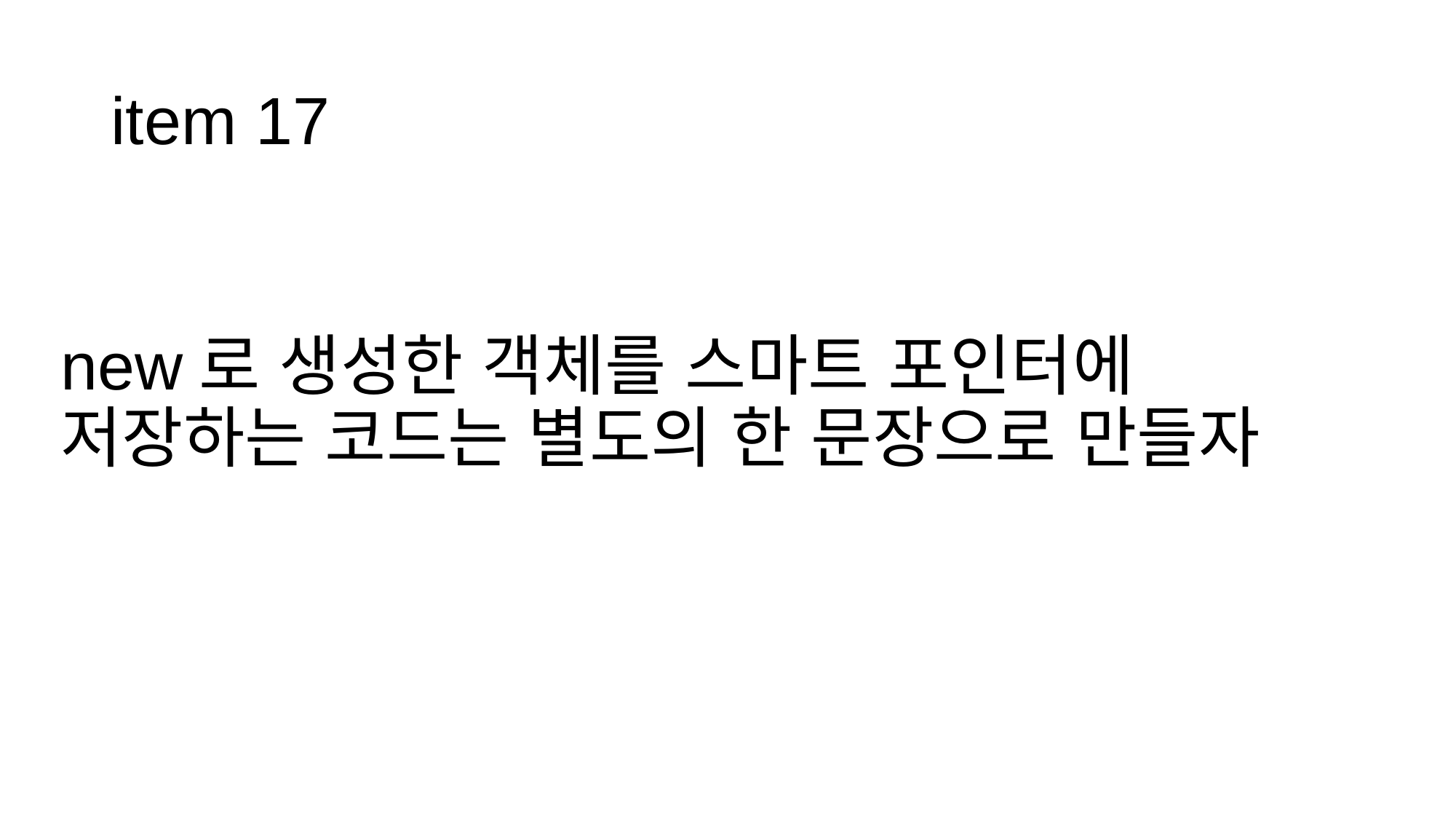

# item 17
new로 생성한 객체를 스마트 포인터에 저장하는 코드는 별도의 한 문장으로 만들자